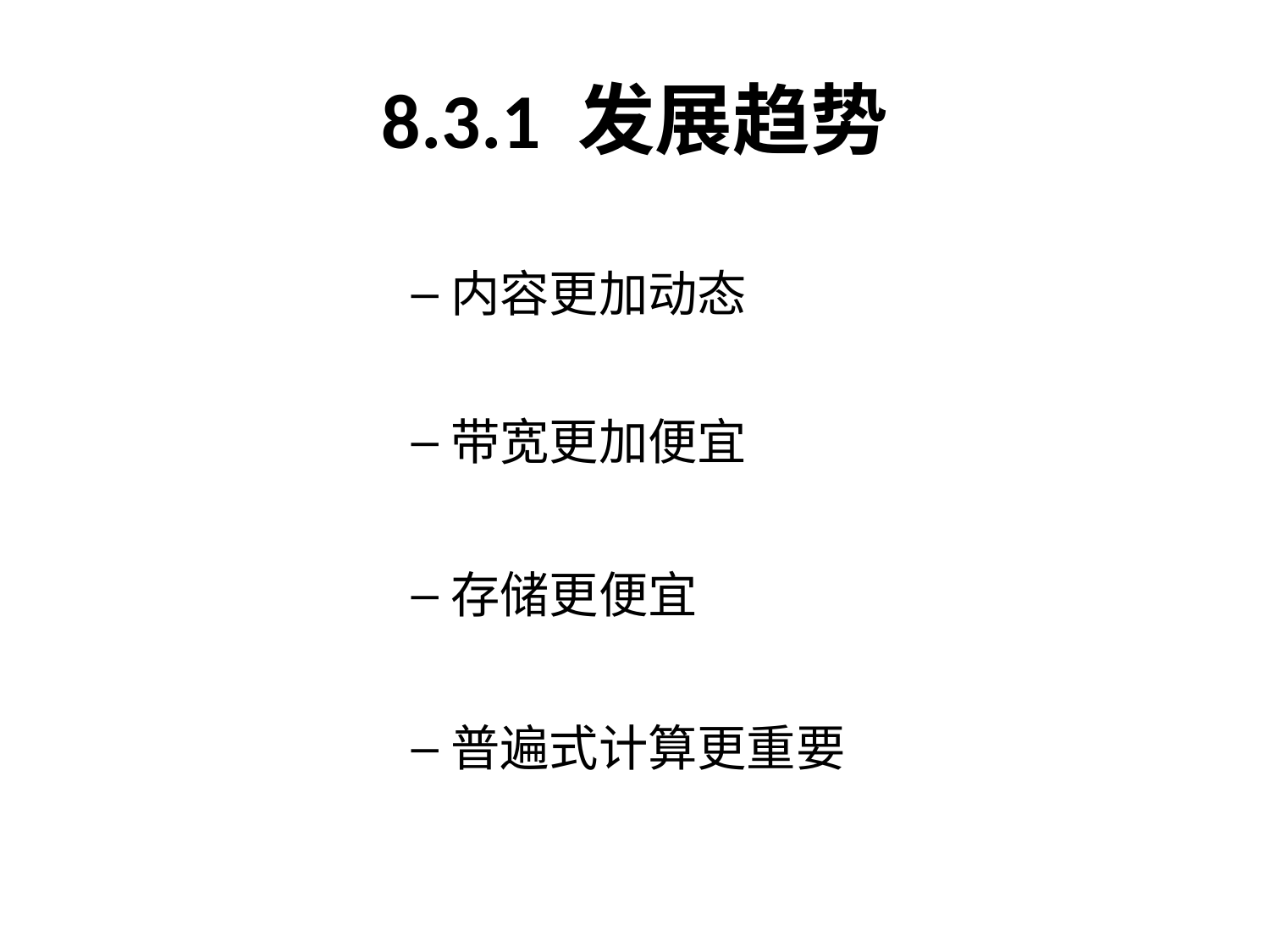

# 8.3.1 发展趋势
内容更加动态

带宽更加便宜

存储更便宜

普遍式计算更重要